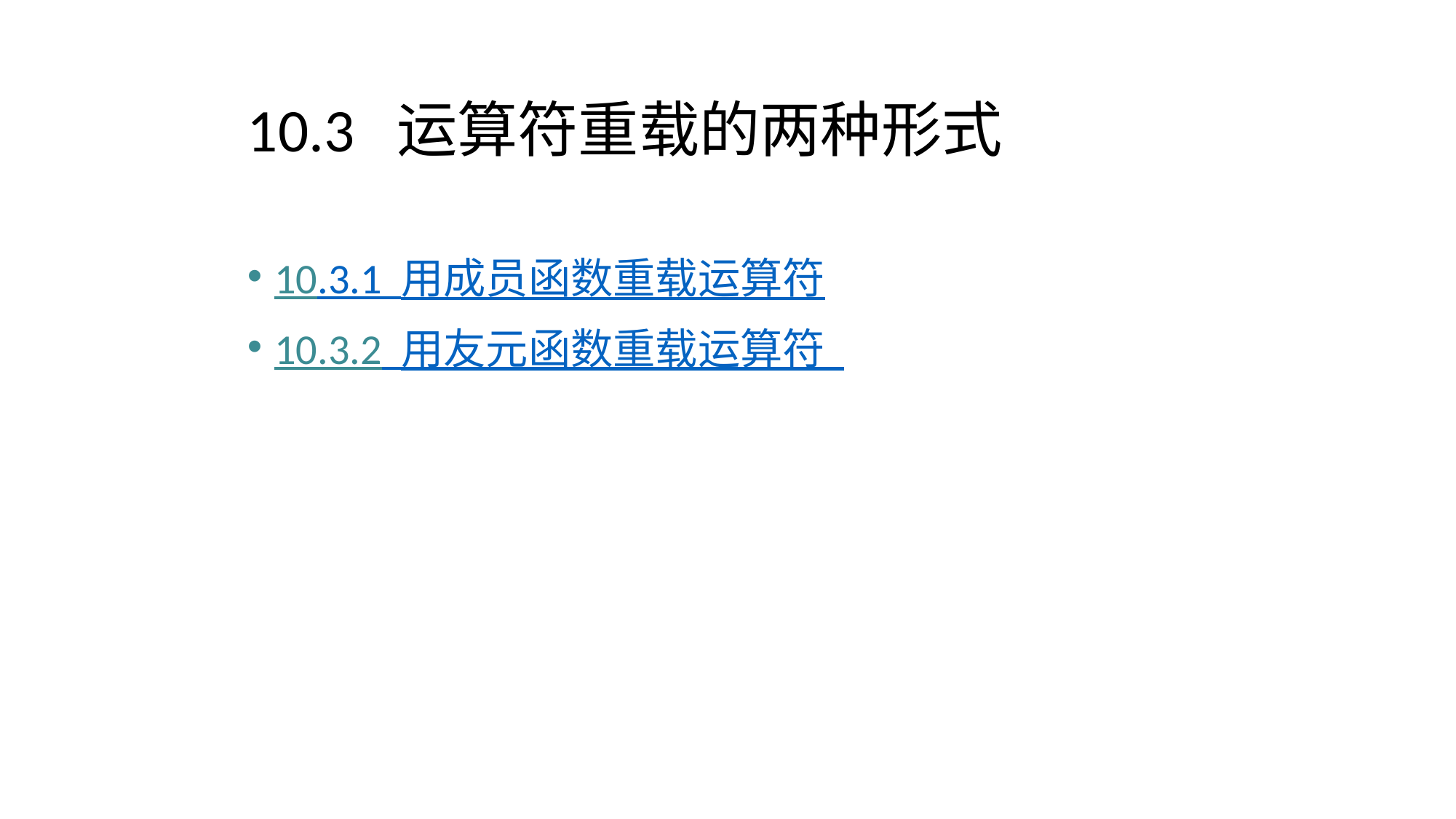

# 10.3  运算符重载的两种形式
10.3.1  用成员函数重载运算符
10.3.2  用友元函数重载运算符